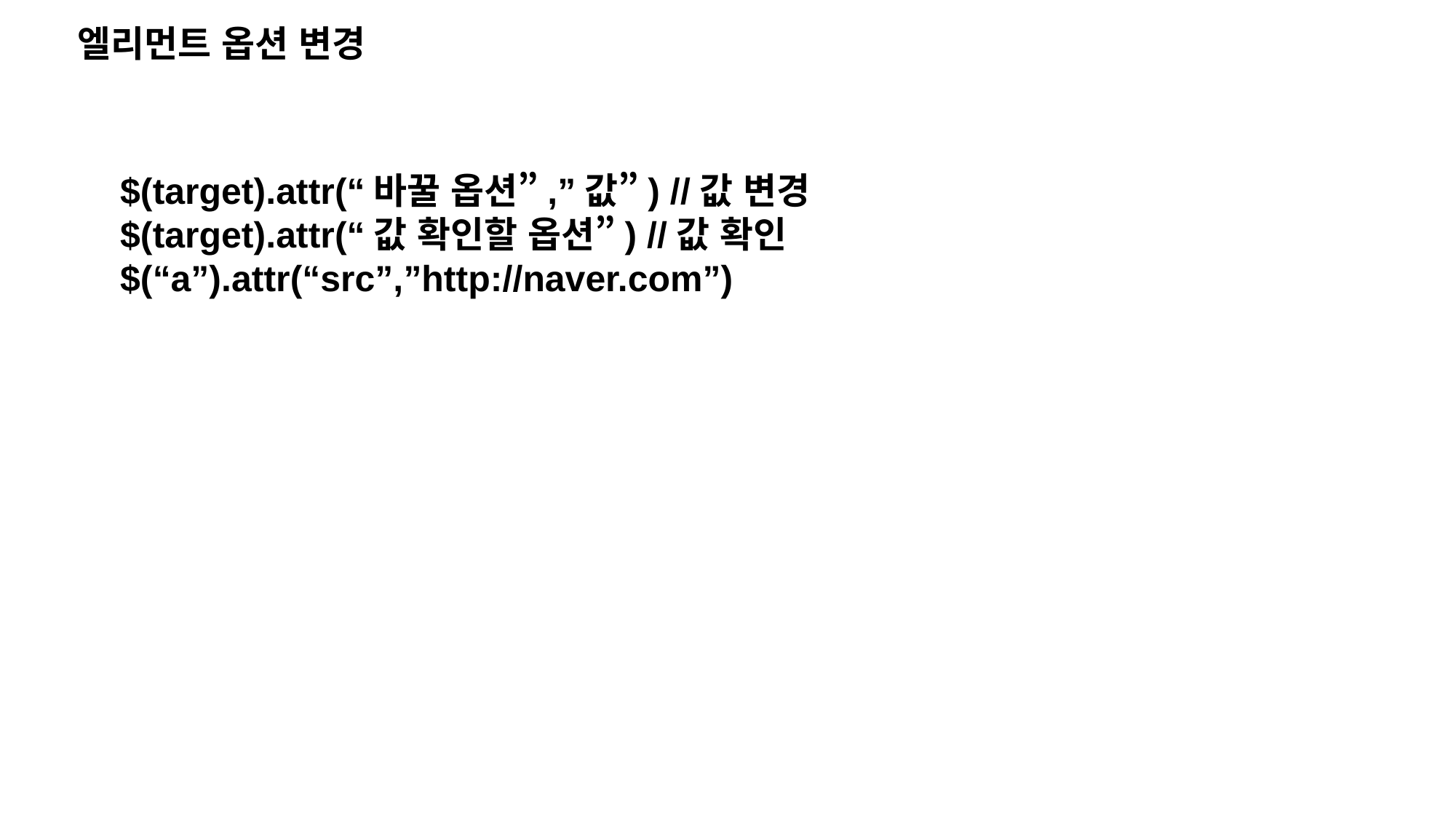

엘리먼트 옵션 변경
$(target).attr(“바꿀 옵션”,”값”) //값 변경
$(target).attr(“값 확인할 옵션”) //값 확인
$(“a”).attr(“src”,”http://naver.com”)